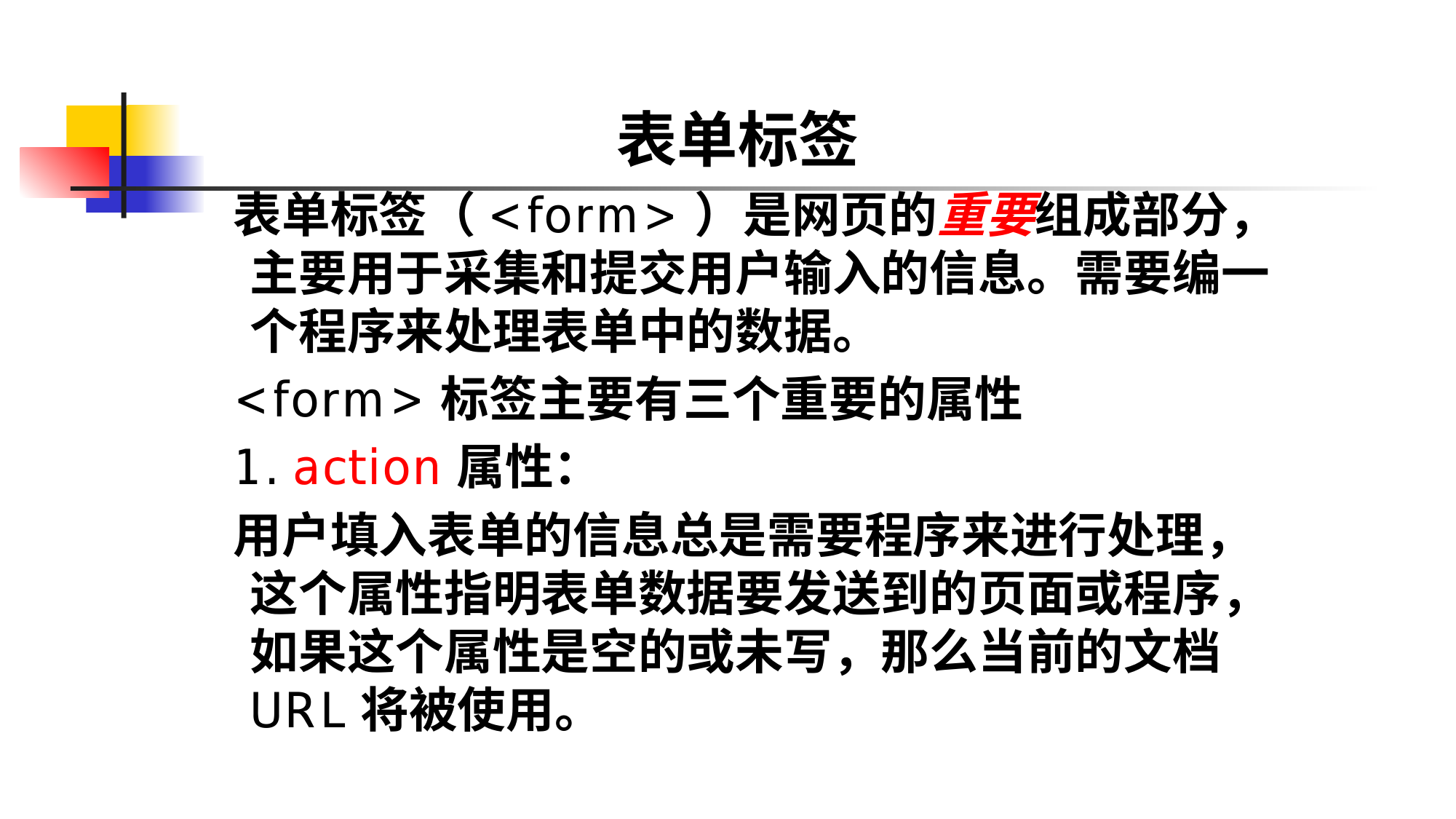

表单标签
    表单标签（<form>）是网页的重要组成部分，主要用于采集和提交用户输入的信息。需要编一个程序来处理表单中的数据。
    <form>标签主要有三个重要的属性
    1. action属性：
    用户填入表单的信息总是需要程序来进行处理，这个属性指明表单数据要发送到的页面或程序，如果这个属性是空的或未写，那么当前的文档URL将被使用。